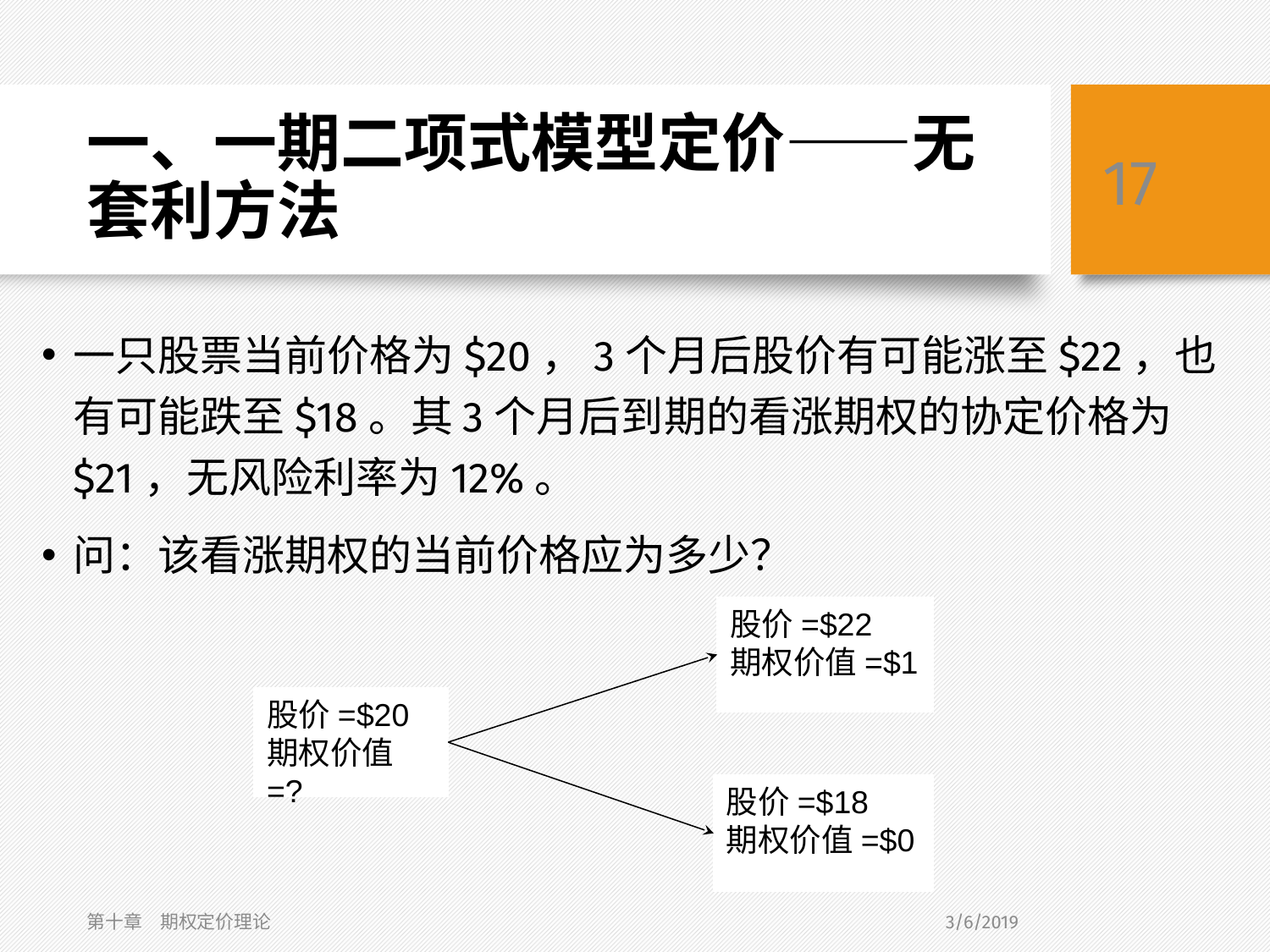

# 一、一期二项式模型定价——无套利方法
17
一只股票当前价格为$20，3个月后股价有可能涨至$22，也有可能跌至$18。其3个月后到期的看涨期权的协定价格为$21，无风险利率为12%。
问：该看涨期权的当前价格应为多少？

股价=$22
期权价值=$1

股价=$20
期权价值=?

股价=$18
期权价值=$0
3/6/2019
第十章　期权定价理论